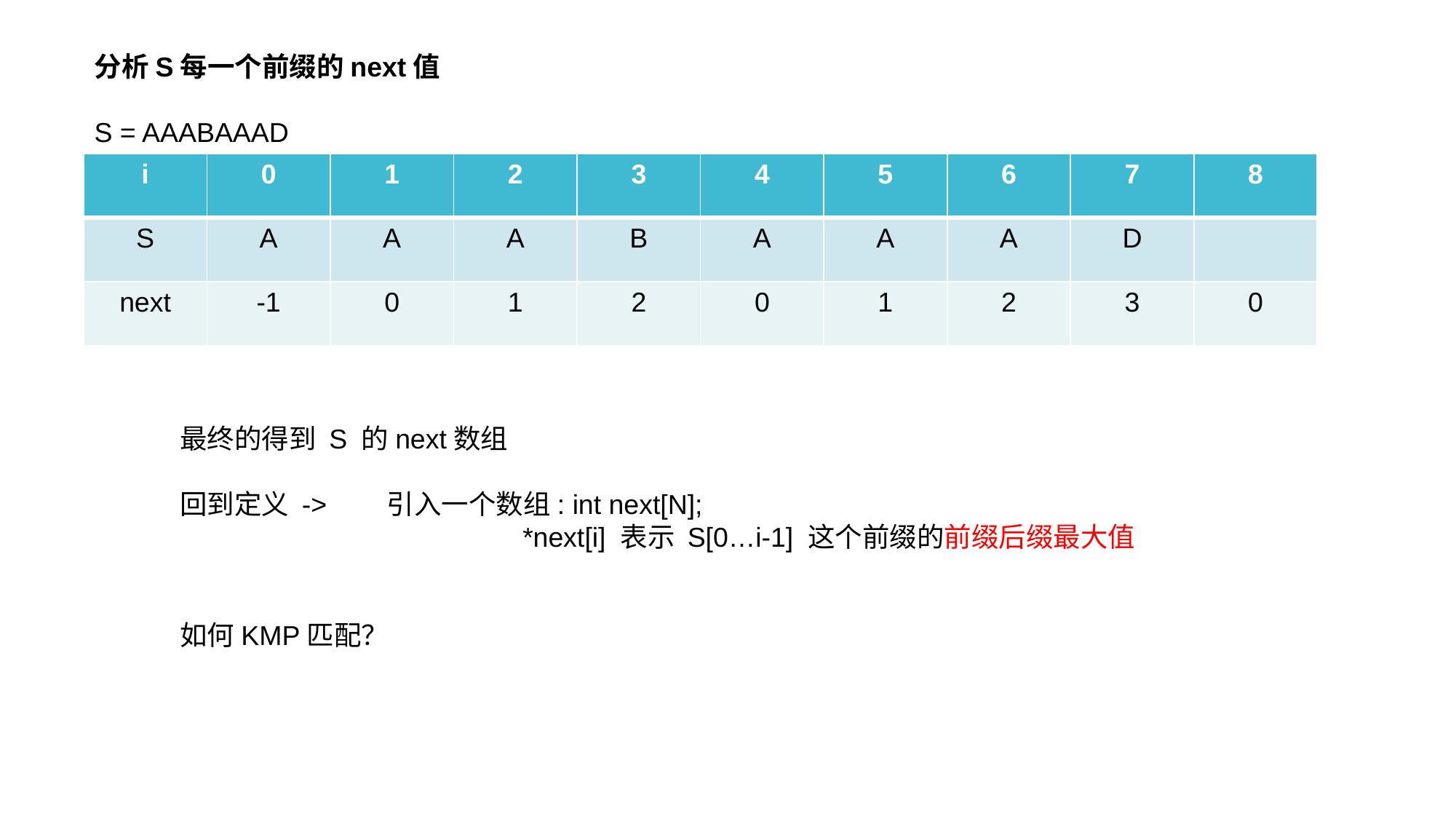

分析S每一个前缀的next值

S = AAABAAAD
| i | 0 | 1 | 2 | 3 | 4 | 5 | 6 | 7 | 8 |
| --- | --- | --- | --- | --- | --- | --- | --- | --- | --- |
| S | A | A | A | B | A | A | A | D |  |
| next | -1 | 0 | 1 | 2 | 0 | 1 | 2 | 3 | 0 |
最终的得到 S 的next数组

回到定义 ->       引入一个数组: int next[N];
			  *next[i] 表示 S[0…i-1] 这个前缀的前缀后缀最大值

如何KMP匹配？